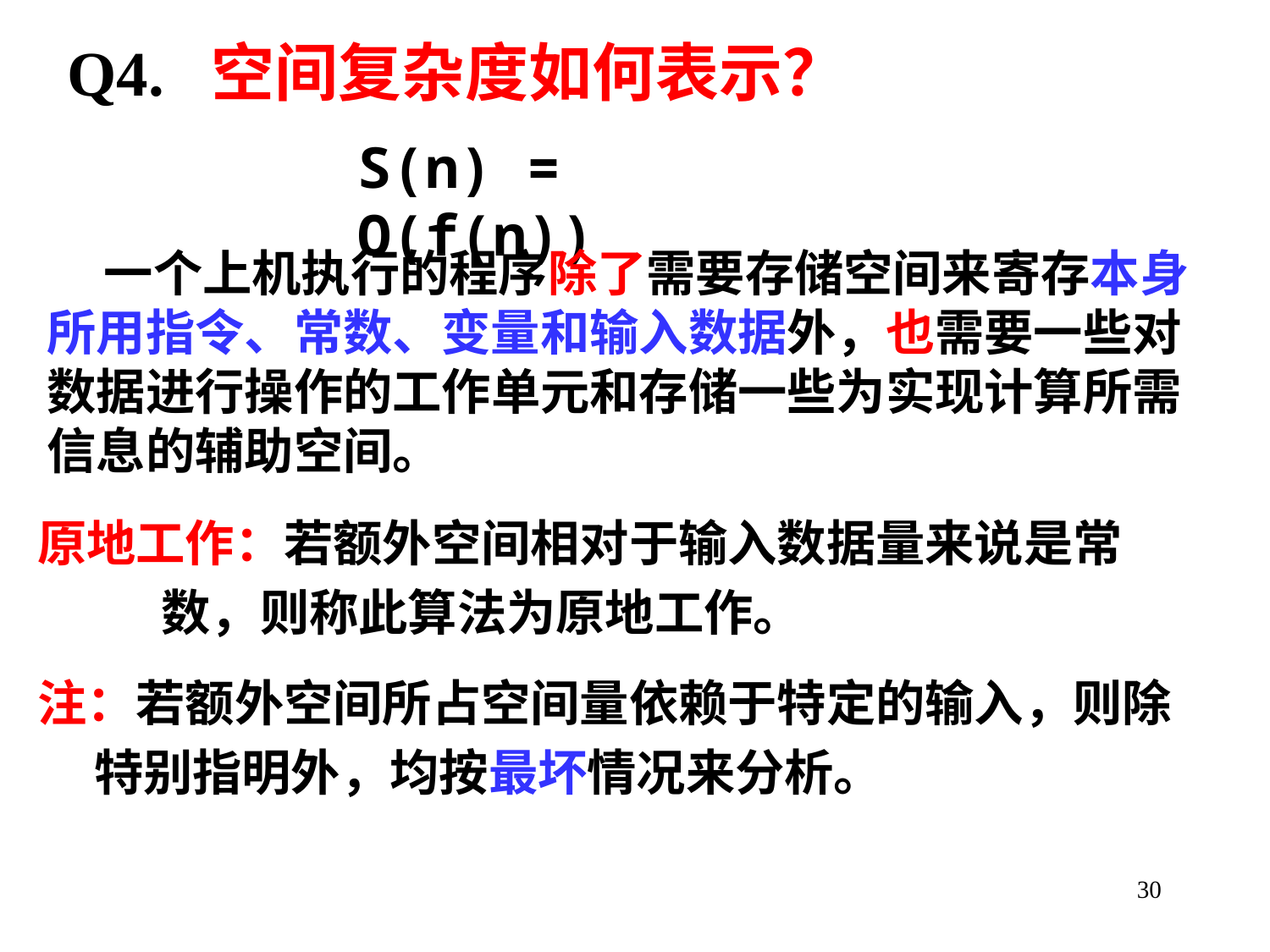

Q4.  空间复杂度如何表示？
S(n) = O(f(n))
    一个上机执行的程序除了需要存储空间来寄存本身所用指令、常数、变量和输入数据外，也需要一些对数据进行操作的工作单元和存储一些为实现计算所需信息的辅助空间。
原地工作：若额外空间相对于输入数据量来说是常
          数，则称此算法为原地工作。
注：若额外空间所占空间量依赖于特定的输入，则除
    特别指明外，均按最坏情况来分析。
30